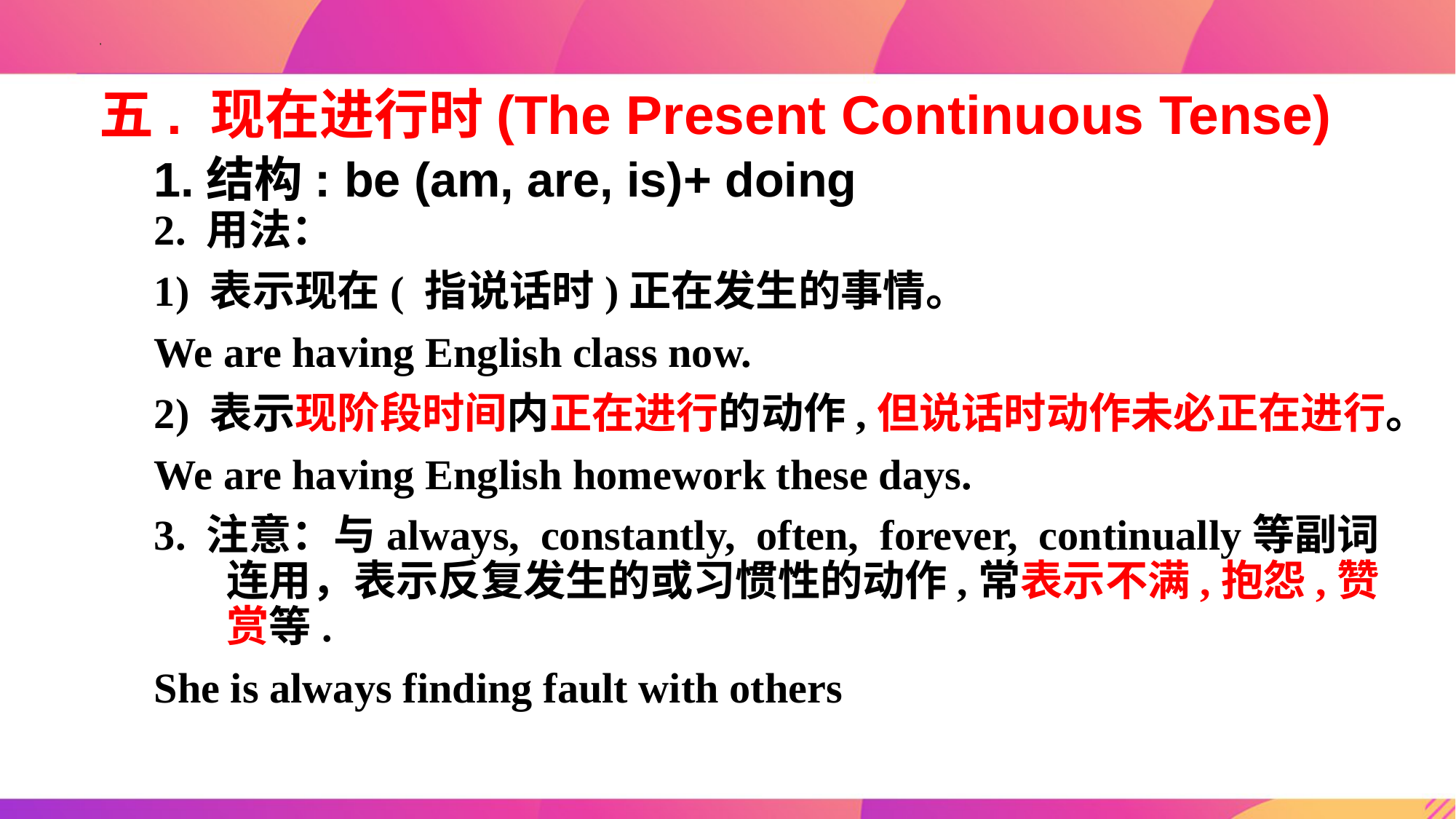

# 五. 现在进行时(The Present Continuous Tense)
1.结构: be (am, are, is)+ doing
2. 用法：
1) 表示现在( 指说话时)正在发生的事情。
We are having English class now.
2) 表示现阶段时间内正在进行的动作,但说话时动作未必正在进行。
We are having English homework these days.
3. 注意：与always,  constantly,  often,  forever,  continually等副词连用，表示反复发生的或习惯性的动作,常表示不满,抱怨,赞赏等.
She is always finding fault with others